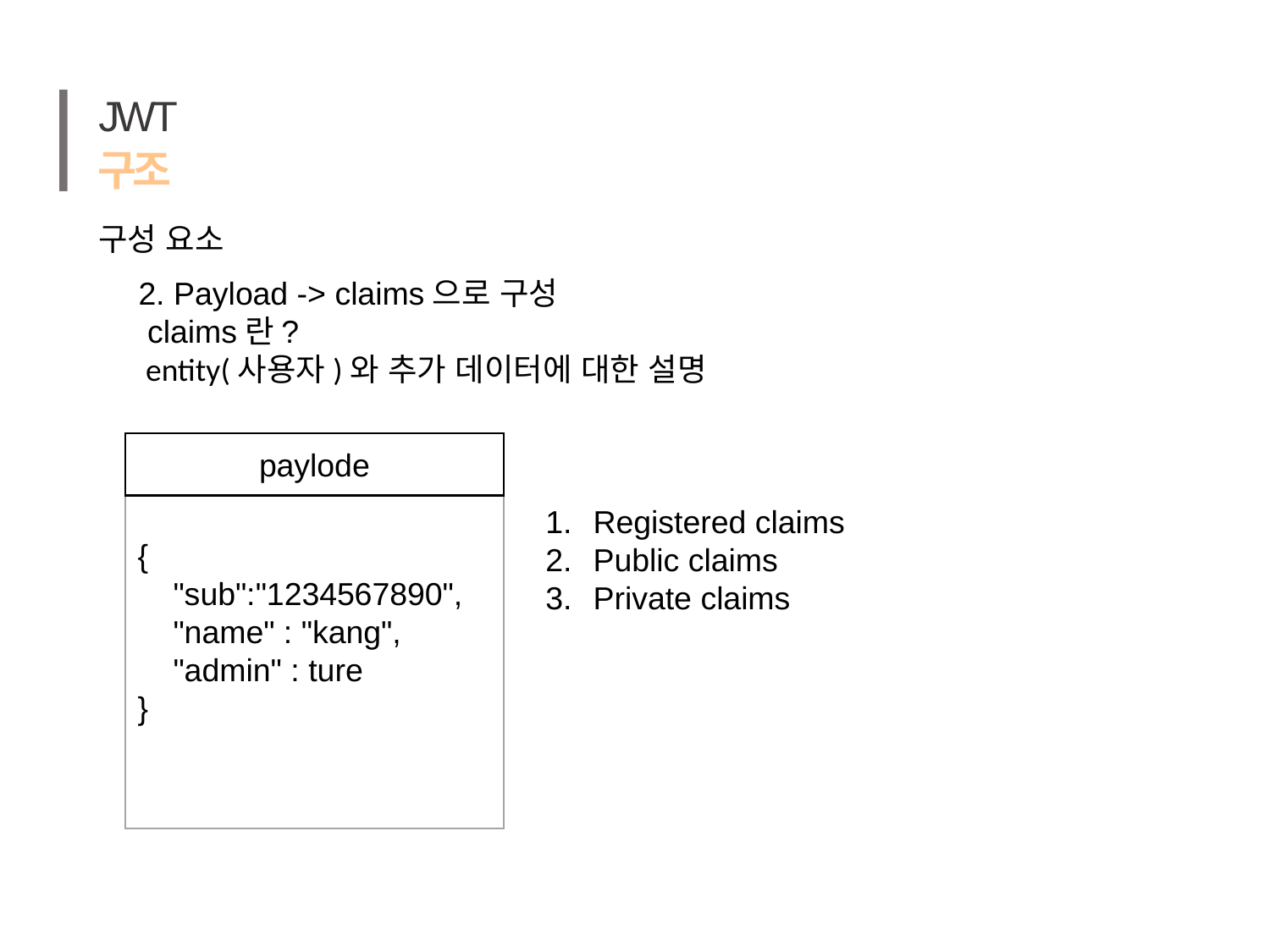

JWT

구조
구성 요소
2. Payload -> claims으로 구성
 claims란?
 entity(사용자)와 추가 데이터에 대한 설명

{
    "sub":"1234567890",
    "name" : "kang",
    "admin" : ture
}

paylode
Registered claims
Public claims
Private claims